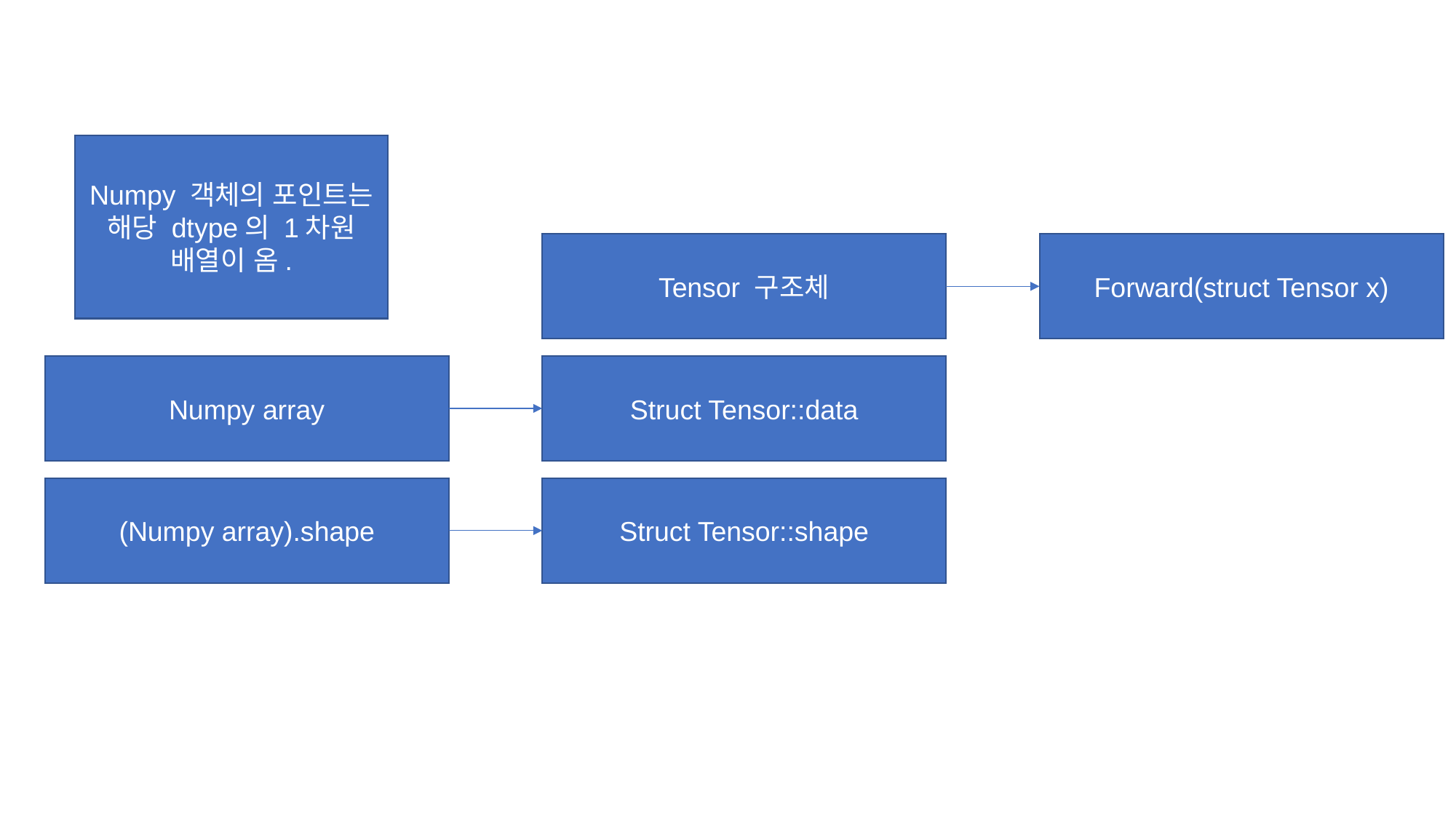

Numpy 객체의 포인트는 해당 dtype의 1차원 배열이 옴.
Forward(struct Tensor x)
Tensor 구조체
Numpy array
Struct Tensor::data
(Numpy array).shape
Struct Tensor::shape